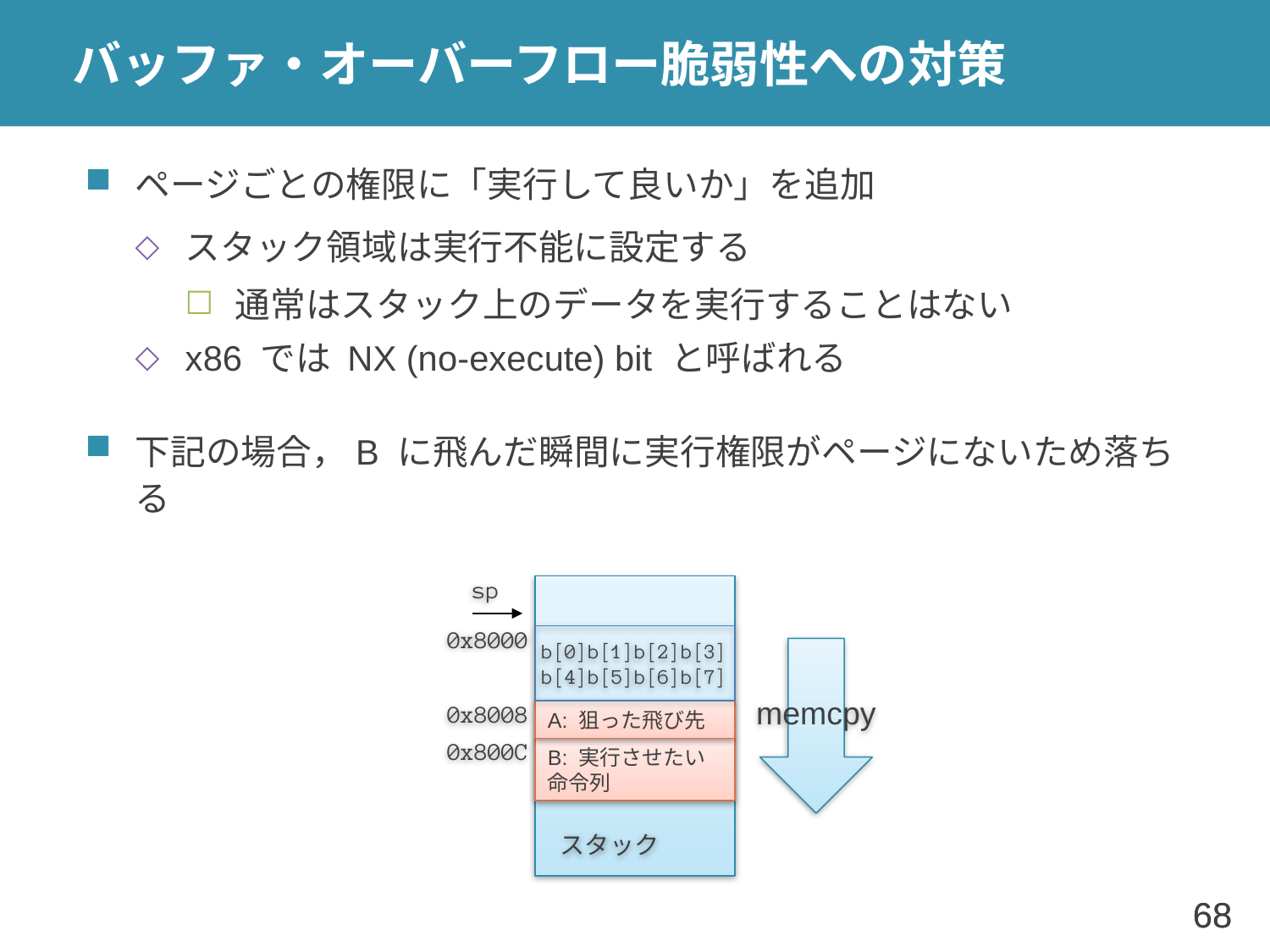

# バッファ・オーバーフロー脆弱性への対策
ページごとの権限に「実行して良いか」を追加
スタック領域は実行不能に設定する
通常はスタック上のデータを実行することはない
x86 では NX (no-execute) bit と呼ばれる
下記の場合，B に飛んだ瞬間に実行権限がページにないため落ちる
sp

0x8000
b[0]b[1]b[2]b[3]
b[4]b[5]b[6]b[7]
memcpy
A: 狙った飛び先
0x8008
B: 実行させたい
命令列
0x800C
スタック